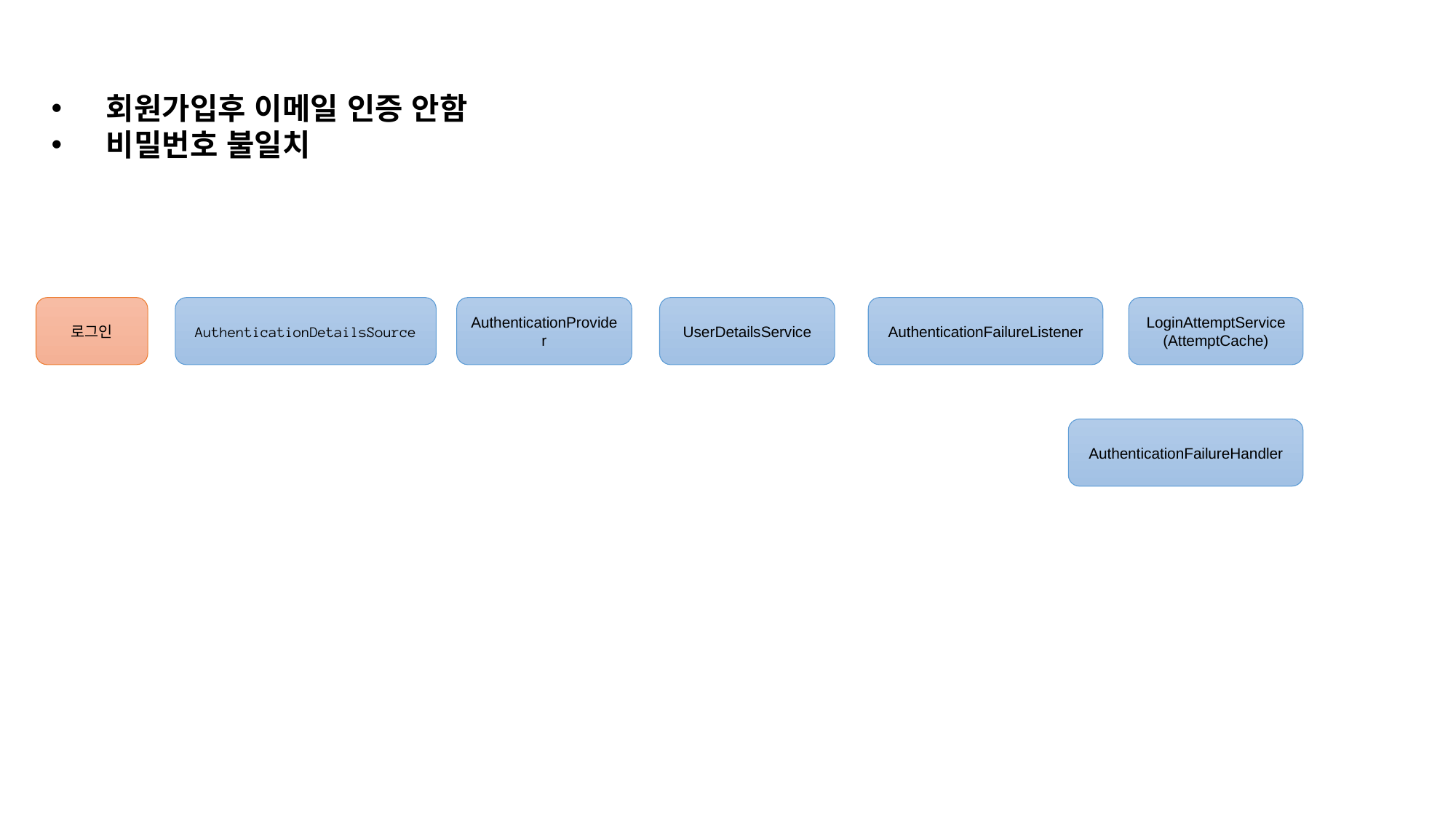

회원가입후 이메일 인증 안함
비밀번호 불일치
로그인
AuthenticationDetailsSource
AuthenticationProvider
UserDetailsService
AuthenticationFailureListener
LoginAttemptService
(AttemptCache)
AuthenticationFailureHandler